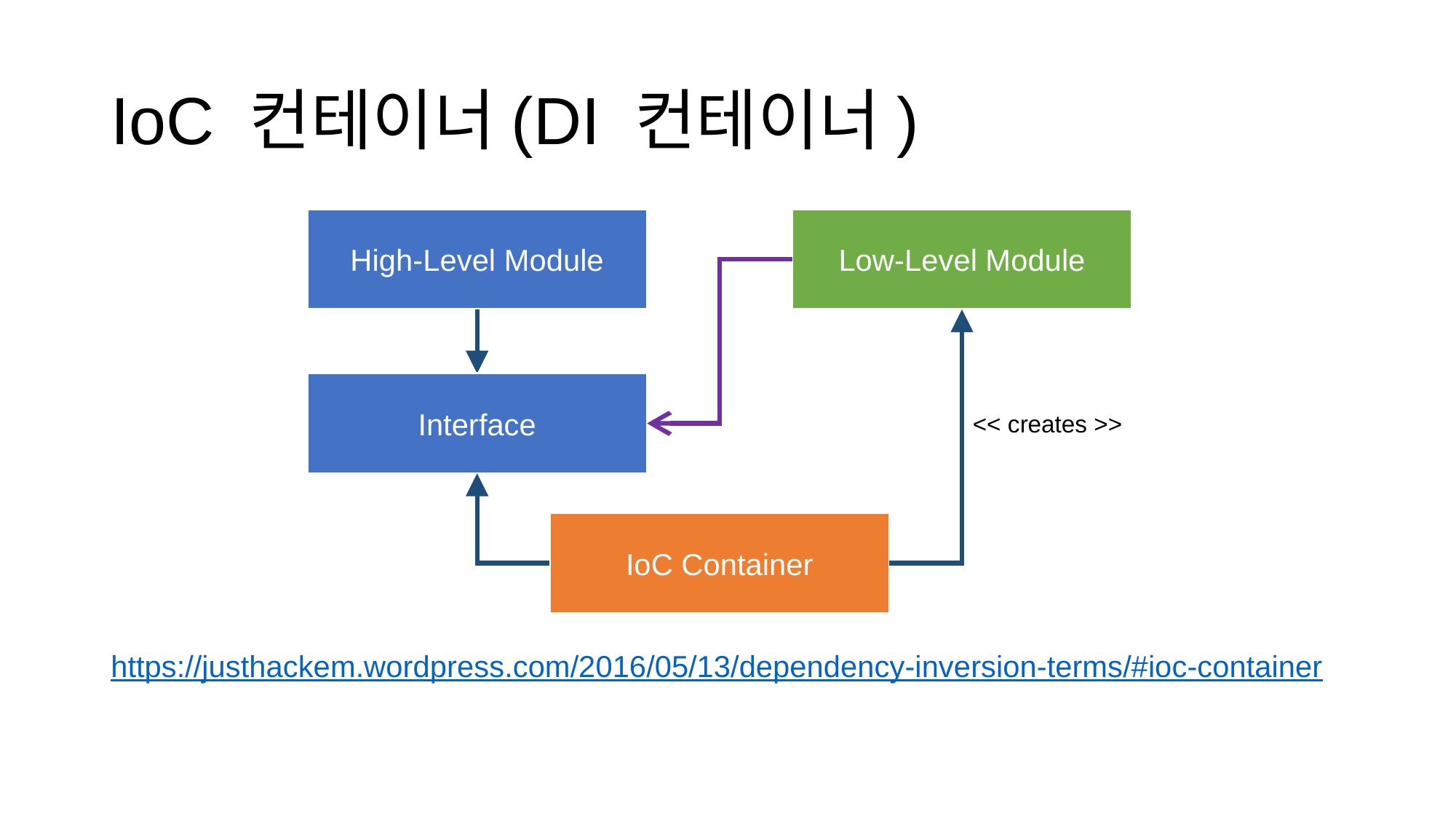

# IoC 컨테이너(DI 컨테이너)
Low-Level Module
High-Level Module
https://justhackem.wordpress.com/2016/05/13/dependency-inversion-terms/#ioc-container

Interface
<< creates >>
IoC Container